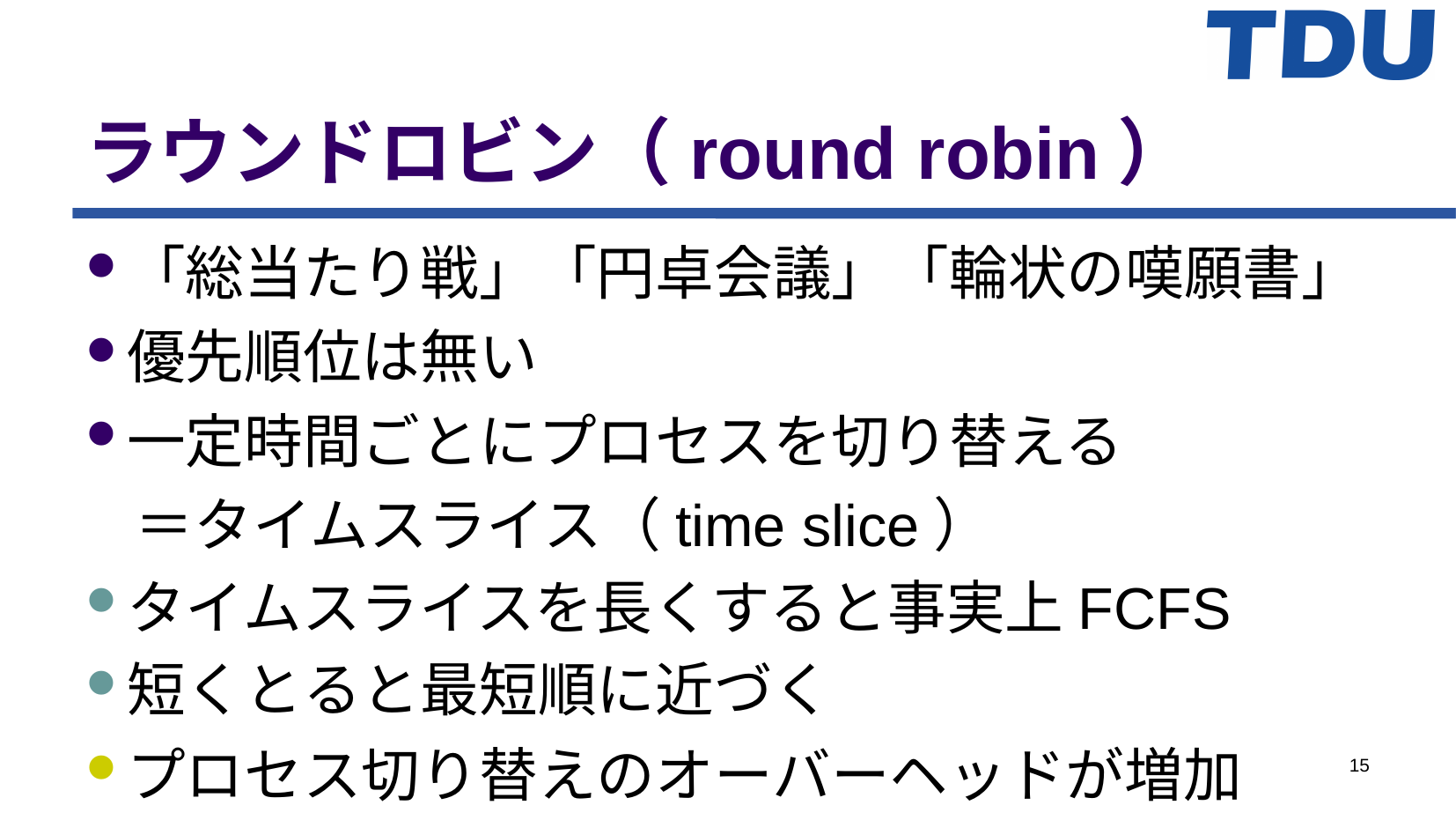

ラウンドロビン（round robin）
「総当たり戦」「円卓会議」「輪状の嘆願書」
優先順位は無い
一定時間ごとにプロセスを切り替える
	＝タイムスライス（time slice）
タイムスライスを長くすると事実上FCFS
短くとると最短順に近づく
プロセス切り替えのオーバーヘッドが増加
15